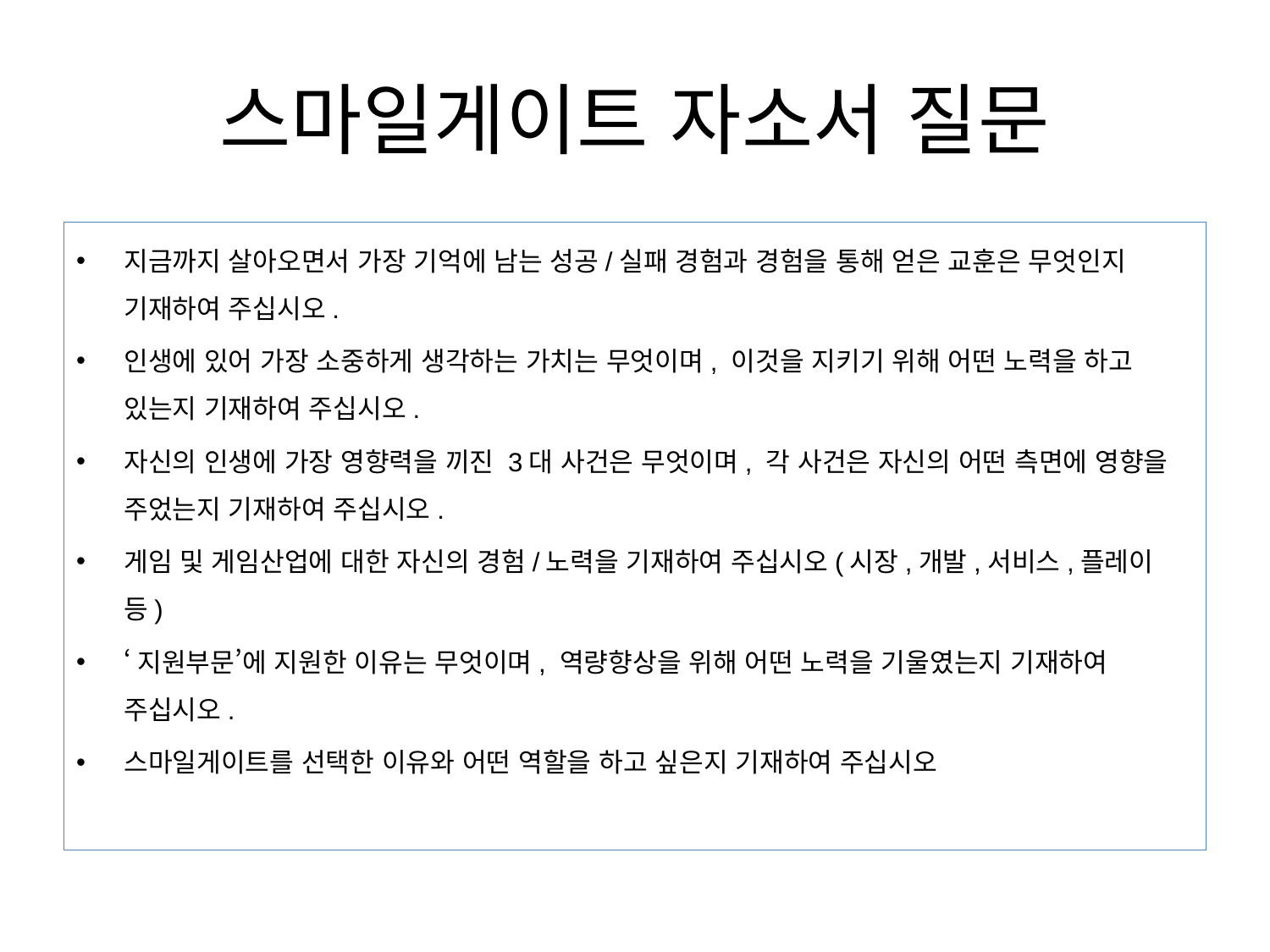

# 스마일게이트 자소서 질문
지금까지 살아오면서 가장 기억에 남는 성공/실패 경험과 경험을 통해 얻은 교훈은 무엇인지 기재하여 주십시오.
인생에 있어 가장 소중하게 생각하는 가치는 무엇이며, 이것을 지키기 위해 어떤 노력을 하고 있는지 기재하여 주십시오.
자신의 인생에 가장 영향력을 끼진 3대 사건은 무엇이며, 각 사건은 자신의 어떤 측면에 영향을 주었는지 기재하여 주십시오.
게임 및 게임산업에 대한 자신의 경험/노력을 기재하여 주십시오(시장,개발,서비스,플레이 등)
‘지원부문’에 지원한 이유는 무엇이며, 역량향상을 위해 어떤 노력을 기울였는지 기재하여 주십시오.
스마일게이트를 선택한 이유와 어떤 역할을 하고 싶은지 기재하여 주십시오